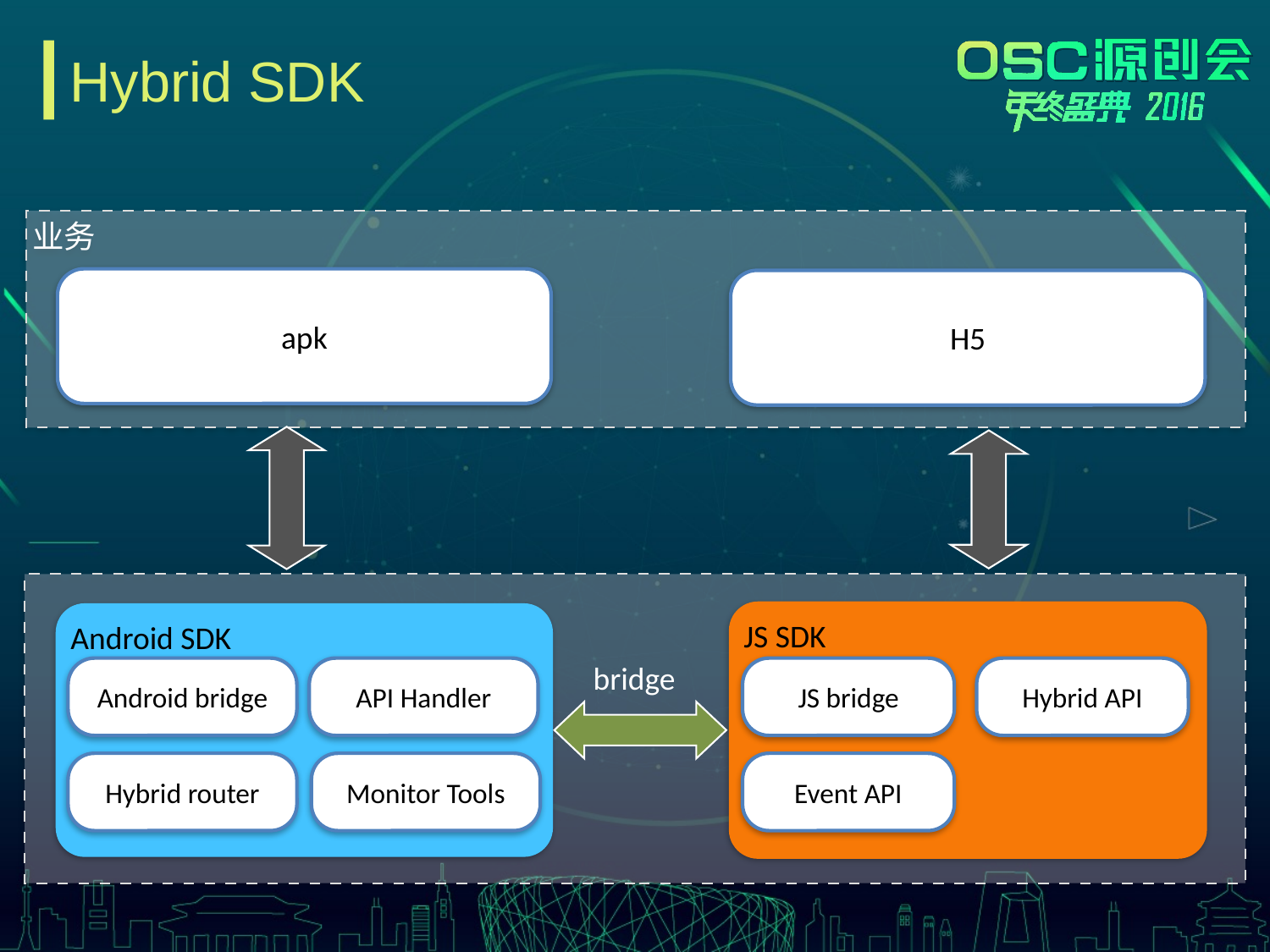

# Hybrid SDK
业务
apk
H5

JS SDK
Android SDK
bridge
Android bridge
API Handler
JS bridge
Hybrid API

Hybrid router
Monitor Tools
Event API